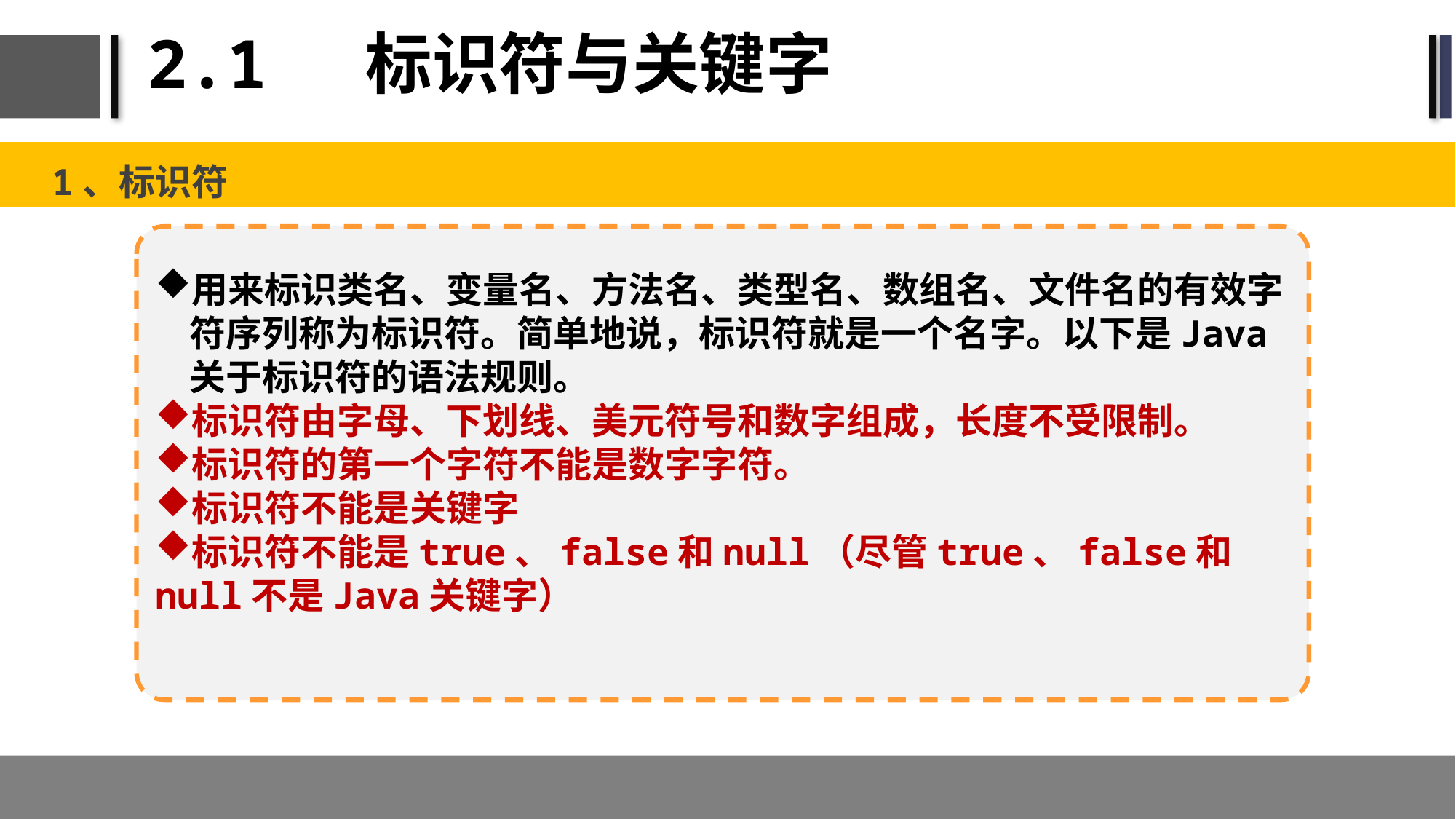

# 2.1  标识符与关键字

1、标识符
用来标识类名、变量名、方法名、类型名、数组名、文件名的有效字符序列称为标识符。简单地说，标识符就是一个名字。以下是Java关于标识符的语法规则。
标识符由字母、下划线、美元符号和数字组成，长度不受限制。
标识符的第一个字符不能是数字字符。
标识符不能是关键字
标识符不能是true、false和null（尽管true、false和null不是Java关键字）